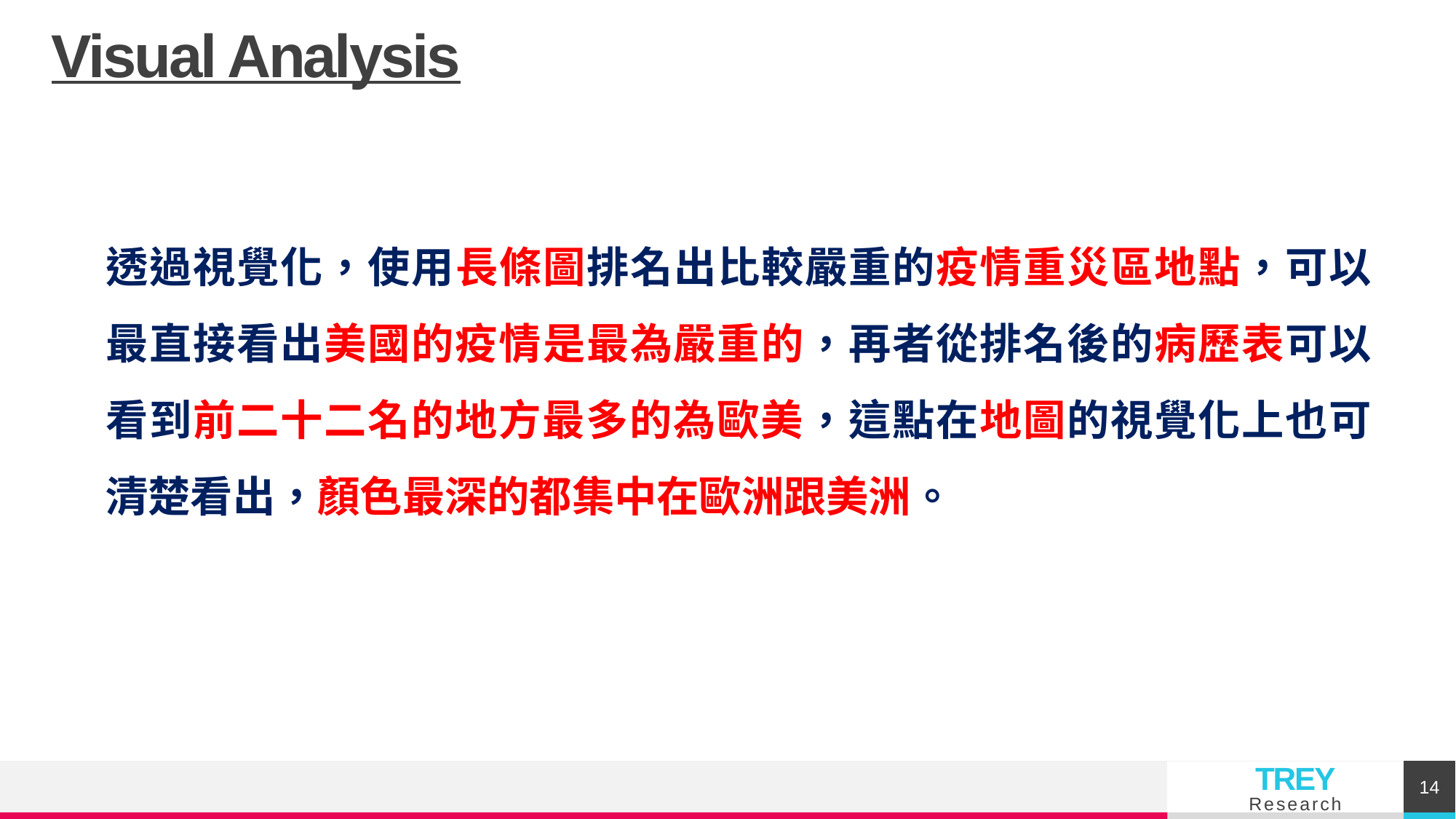

# Visual Analysis
透過視覺化，使用長條圖排名出比較嚴重的疫情重災區地點，可以最直接看出美國的疫情是最為嚴重的，再者從排名後的病歷表可以看到前二十二名的地方最多的為歐美，這點在地圖的視覺化上也可清楚看出，顏色最深的都集中在歐洲跟美洲。
14